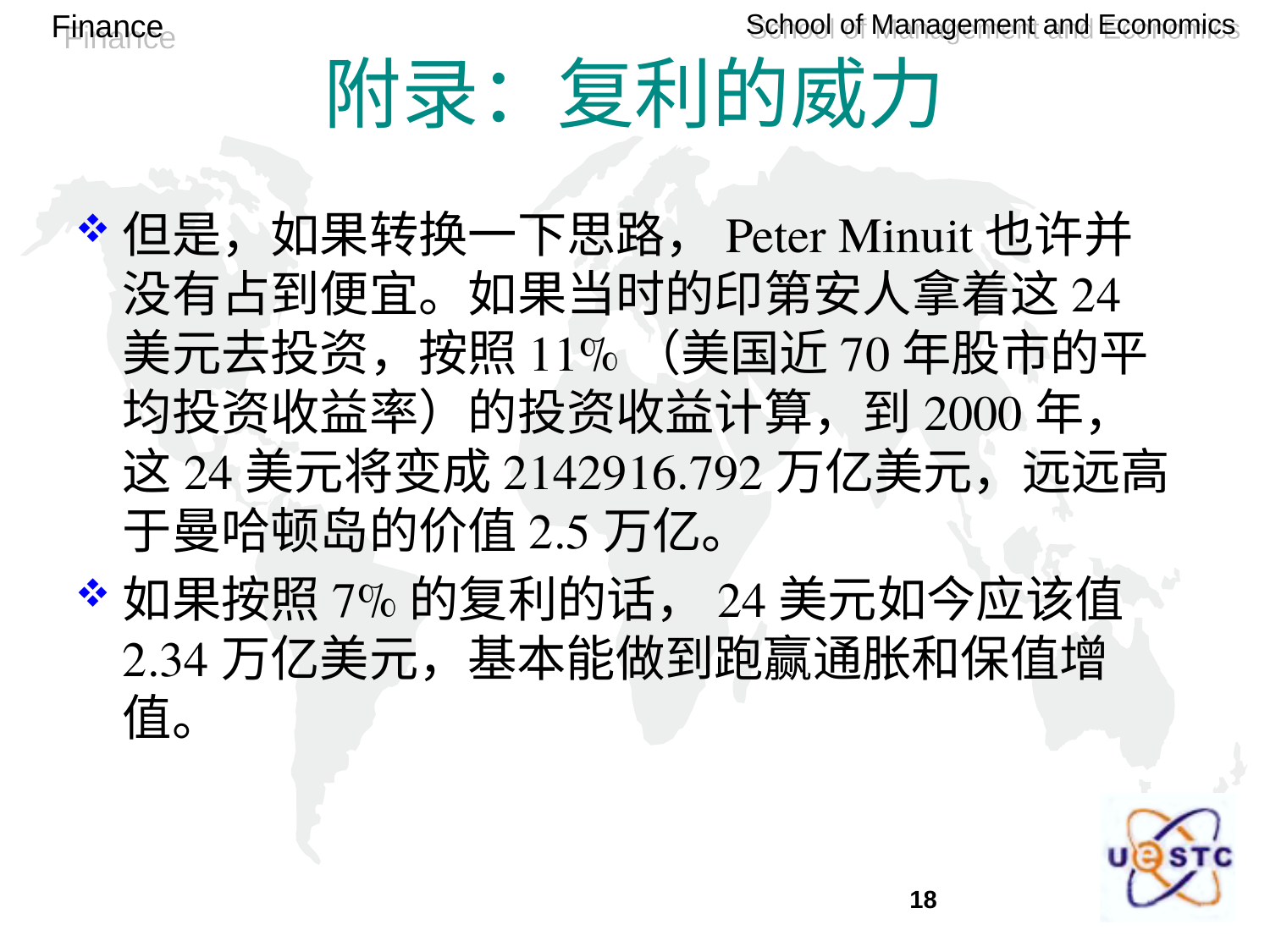

# 附录：复利的威力
但是，如果转换一下思路，Peter Minuit也许并没有占到便宜。如果当时的印第安人拿着这24美元去投资，按照11%（美国近70年股市的平均投资收益率）的投资收益计算，到2000年，这24美元将变成2142916.792万亿美元，远远高于曼哈顿岛的价值2.5万亿。
如果按照7%的复利的话，24美元如今应该值2.34万亿美元，基本能做到跑赢通胀和保值增值。